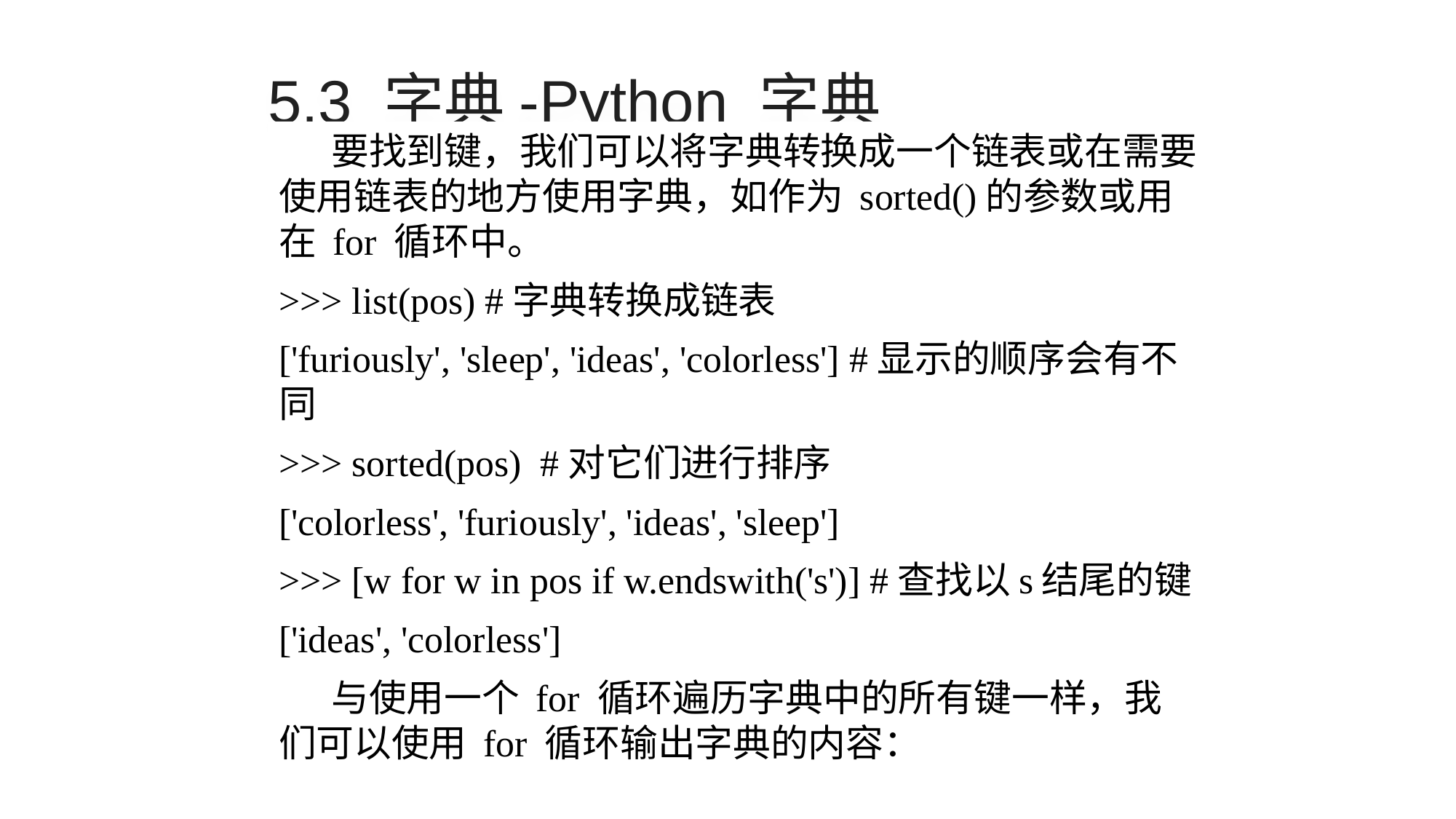

# 5.3 字典-Python 字典
要找到键，我们可以将字典转换成一个链表或在需要使用链表的地方使用字典，如作为 sorted()的参数或用在 for 循环中。
>>> list(pos) #字典转换成链表
['furiously', 'sleep', 'ideas', 'colorless'] #显示的顺序会有不同
>>> sorted(pos)  #对它们进行排序
['colorless', 'furiously', 'ideas', 'sleep']
>>> [w for w in pos if w.endswith('s')] #查找以s结尾的键
['ideas', 'colorless']
与使用一个 for 循环遍历字典中的所有键一样，我们可以使用 for 循环输出字典的内容：